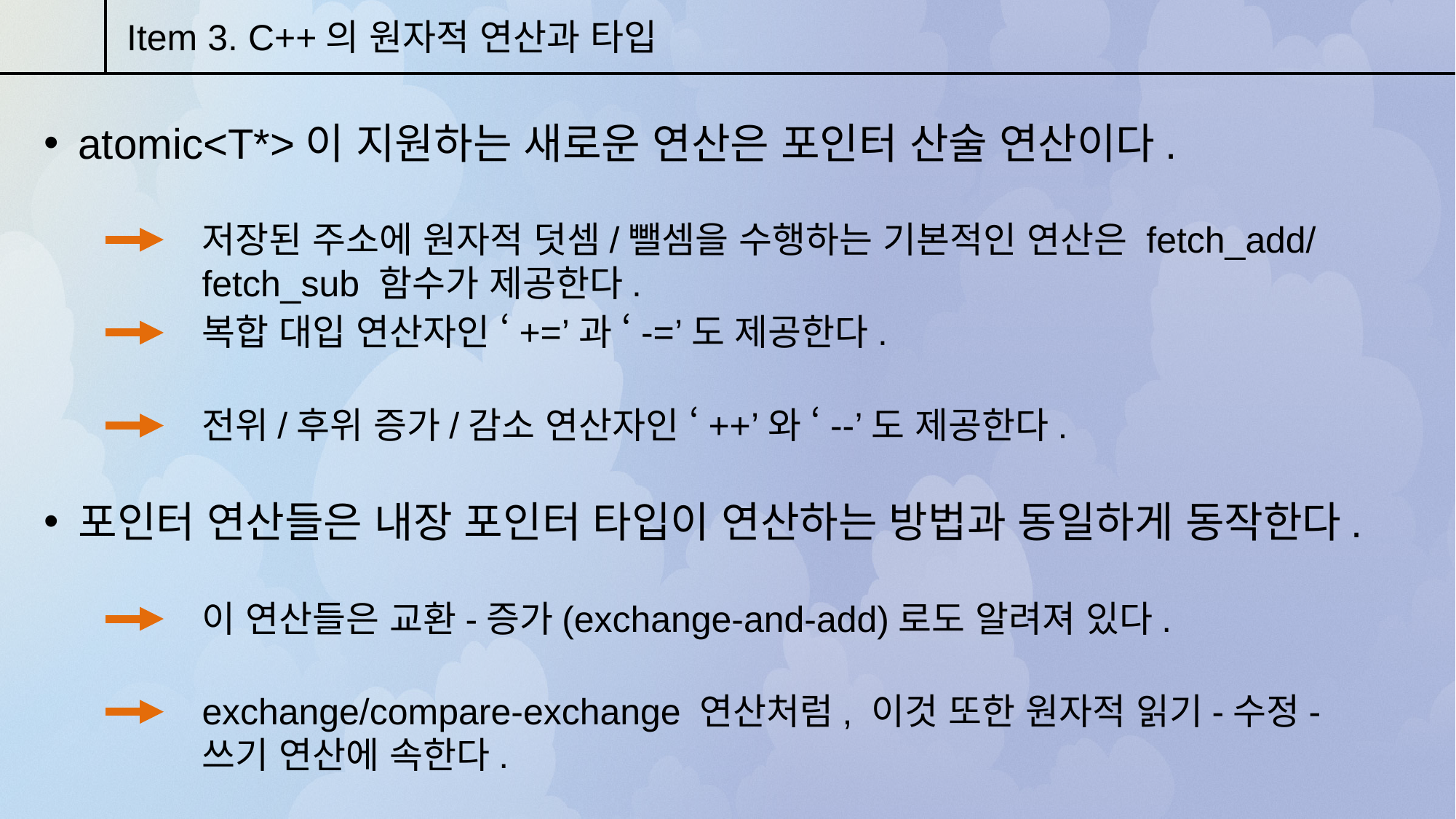

Item 3. C++의 원자적 연산과 타입
atomic<T*>이 지원하는 새로운 연산은 포인터 산술 연산이다.
저장된 주소에 원자적 덧셈/뺄셈을 수행하는 기본적인 연산은 fetch_add/fetch_sub 함수가 제공한다.
복합 대입 연산자인 ‘+=’과 ‘-=’도 제공한다.
전위/후위 증가/감소 연산자인 ‘++’와 ‘--’도 제공한다.
포인터 연산들은 내장 포인터 타입이 연산하는 방법과 동일하게 동작한다.
이 연산들은 교환-증가(exchange-and-add)로도 알려져 있다.
exchange/compare-exchange 연산처럼, 이것 또한 원자적 읽기-수정-쓰기 연산에 속한다.